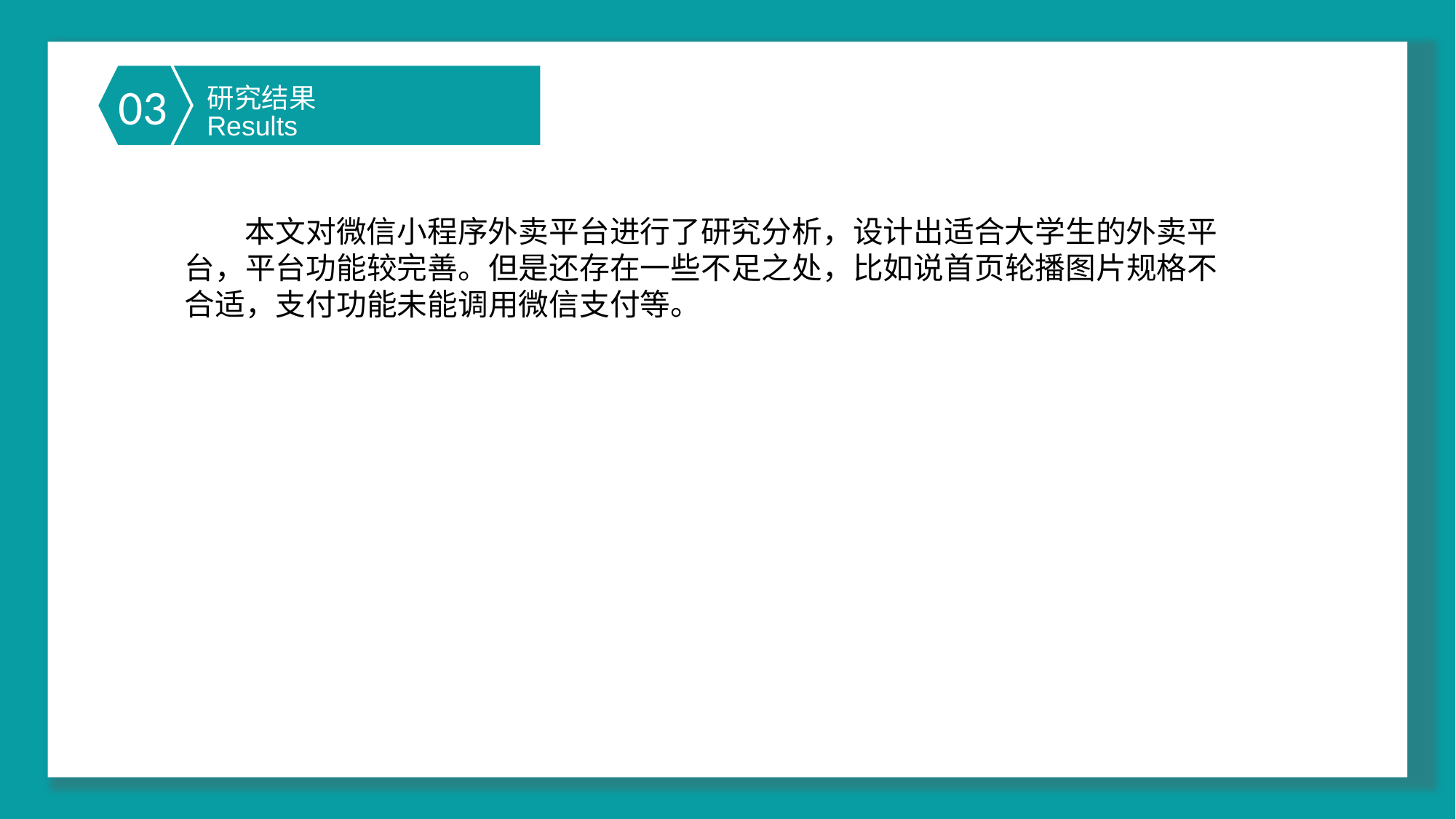

研究结果

03
Results
本文对微信小程序外卖平台进行了研究分析，设计出适合大学生的外卖平台，平台功能较完善。但是还存在一些不足之处，比如说首页轮播图片规格不合适，支付功能未能调用微信支付等。